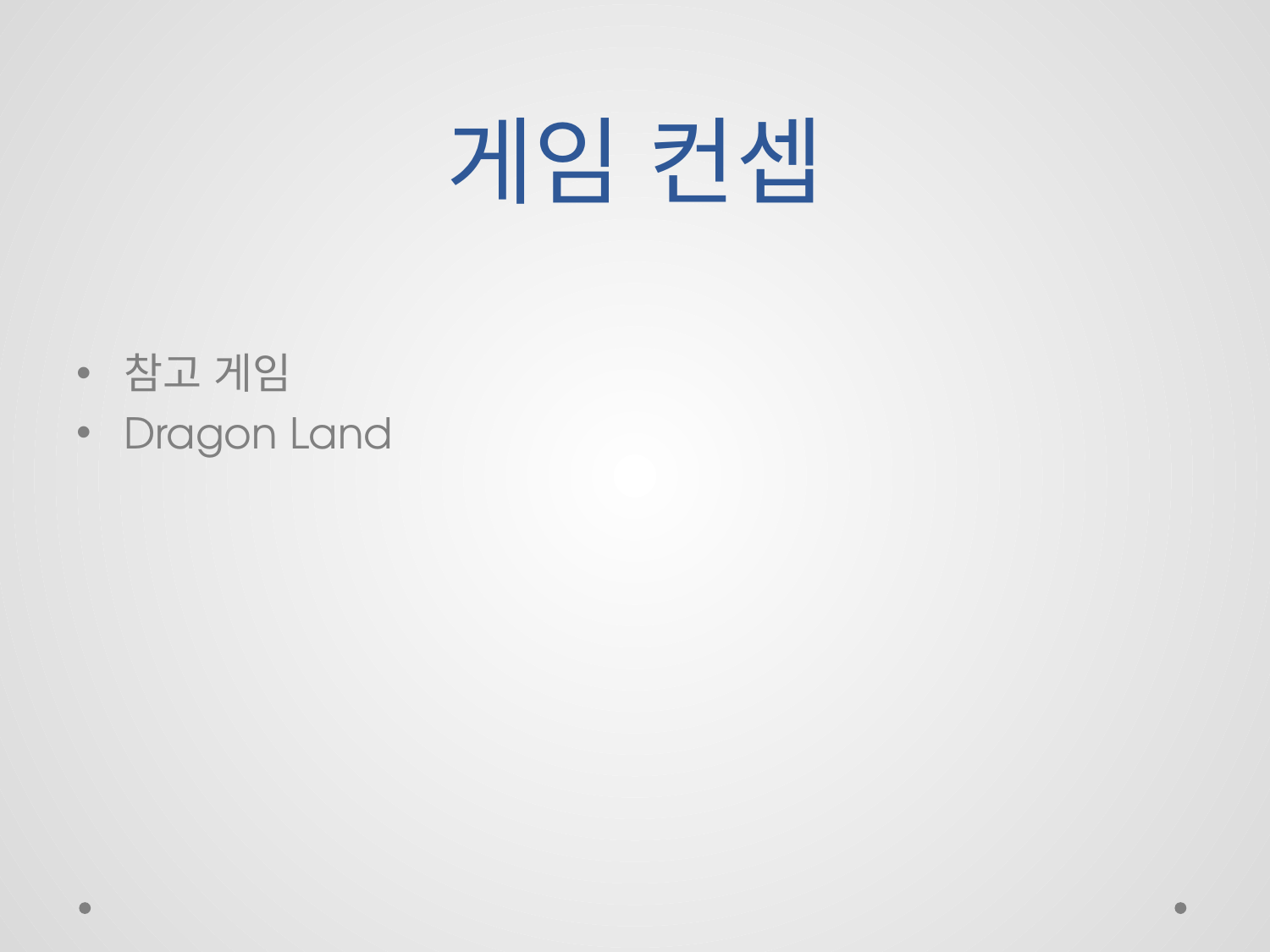

# 게임 컨셉

참고 게임
Dragon Land